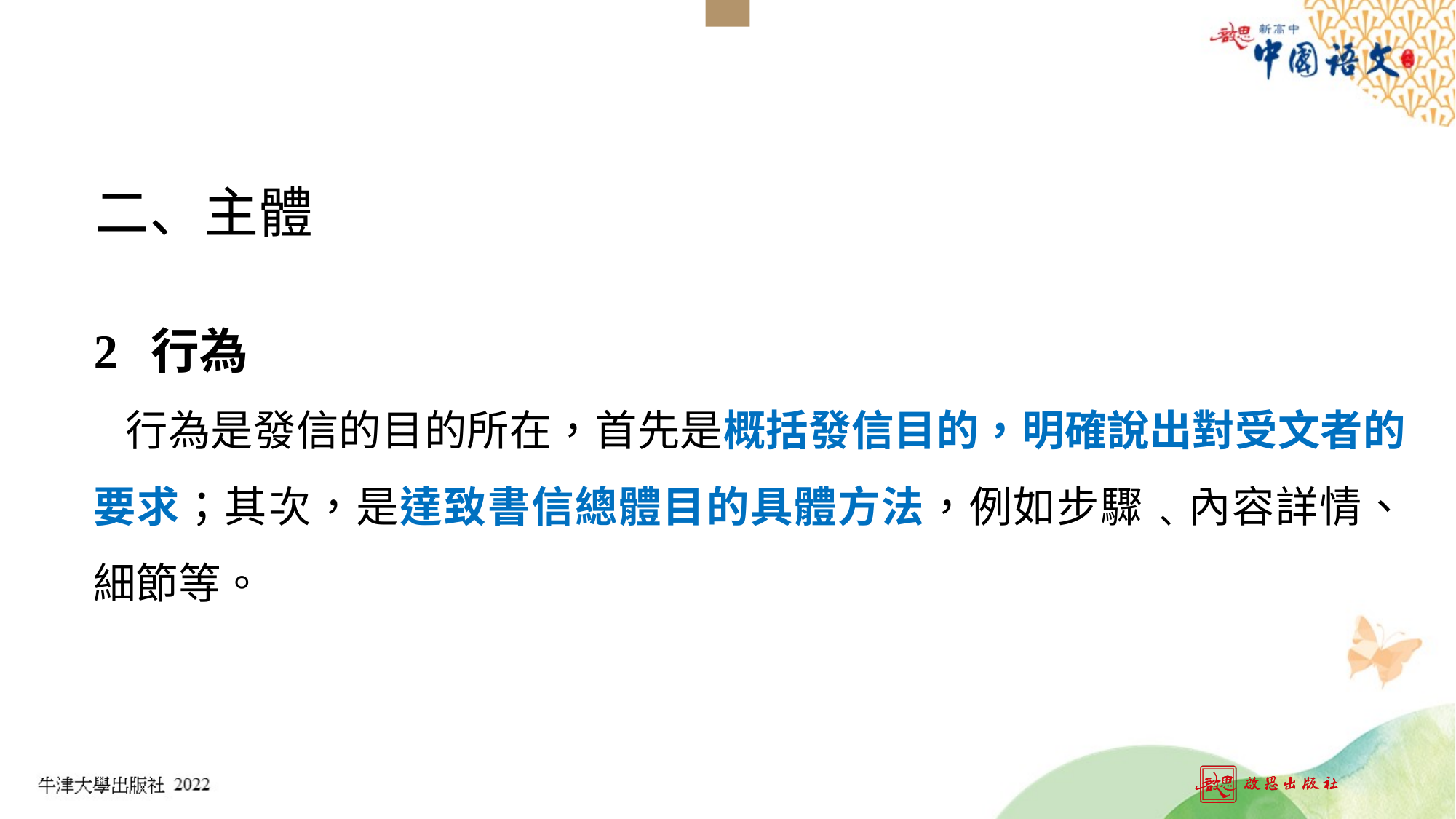

二、主體

2  行為
行為是發信的目的所在，首先是概括發信目的，明確說出對受文者的要求；其次，是達致書信總體目的具體方法，例如步驟﹑內容詳情、細節等。